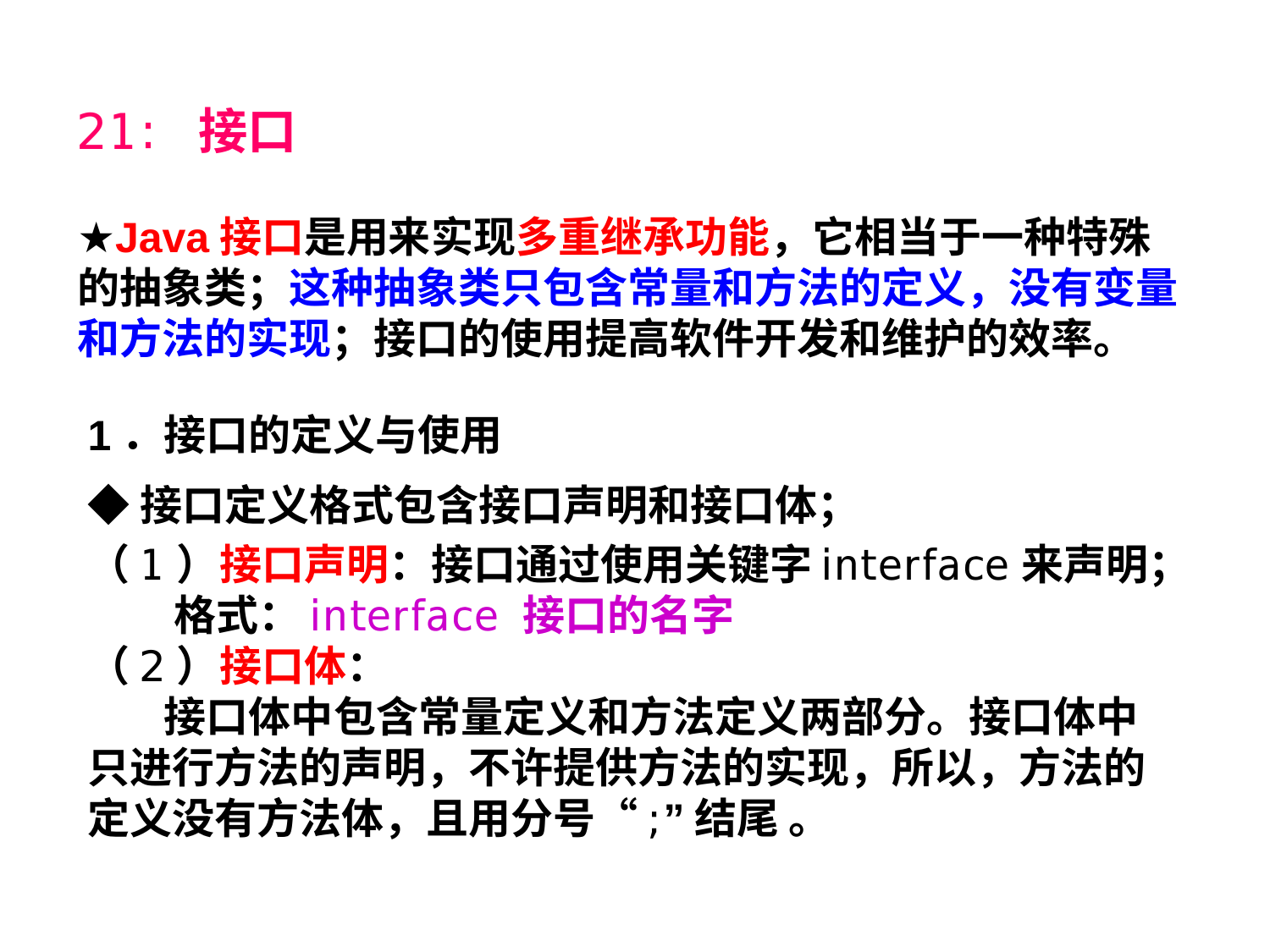

21:  接口
★Java接口是用来实现多重继承功能，它相当于一种特殊的抽象类；这种抽象类只包含常量和方法的定义，没有变量和方法的实现；接口的使用提高软件开发和维护的效率。
1．接口的定义与使用
◆接口定义格式包含接口声明和接口体；
（1）接口声明：接口通过使用关键字interface来声明；
        格式：interface 接口的名字
（2）接口体：
       接口体中包含常量定义和方法定义两部分。接口体中只进行方法的声明，不许提供方法的实现，所以，方法的定义没有方法体，且用分号“;”结尾 。